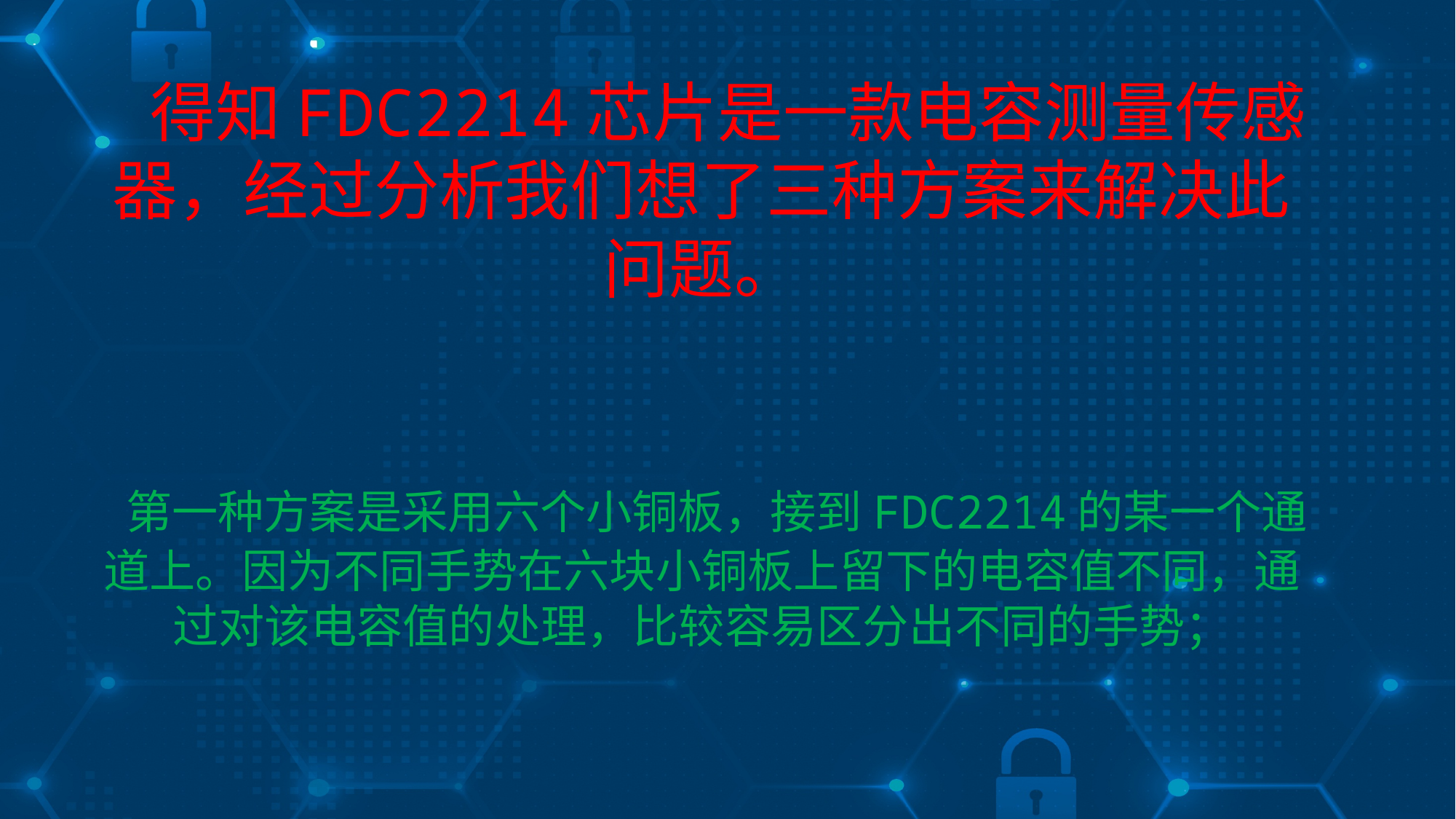

# 得知FDC2214芯片是一款电容测量传感器，经过分析我们想了三种方案来解决此问题。 第一种方案是采用六个小铜板，接到FDC2214的某一个通道上。因为不同手势在六块小铜板上留下的电容值不同，通过对该电容值的处理，比较容易区分出不同的手势；